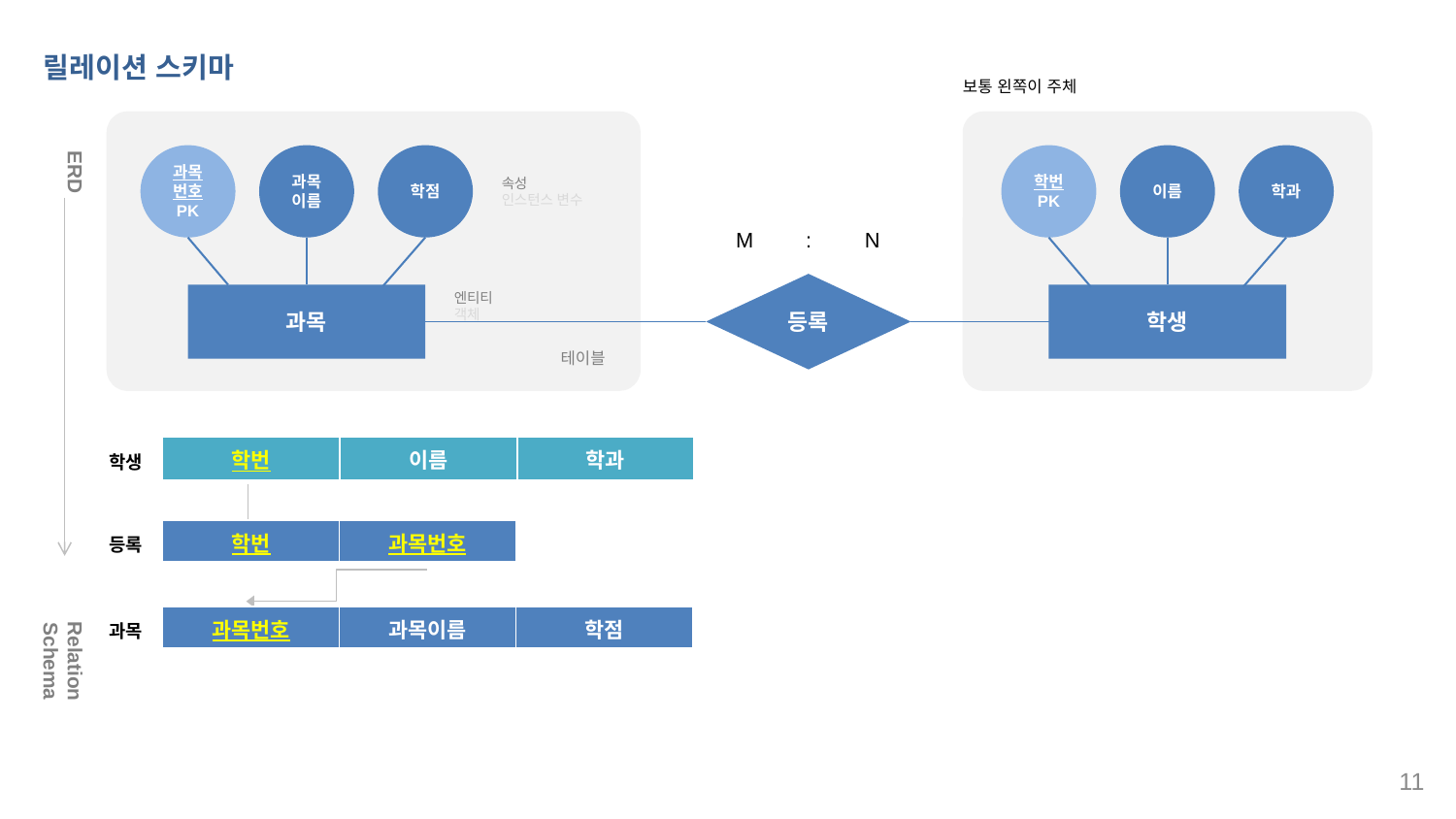

릴레이션 스키마
보통 왼쪽이 주체

과목
번호
PK
과목
이름
학점
학번
PK
이름
학과
속성
인스턴스 변수
M
:
N
등록
엔티티
객체
과목
학생
테이블
ERD
Relation Schema
| 학번 | 이름 | 학과 |
| --- | --- | --- |
학생
| 학번 | 과목번호 |
| --- | --- |
등록
| 과목번호 | 과목이름 | 학점 |
| --- | --- | --- |
과목
11